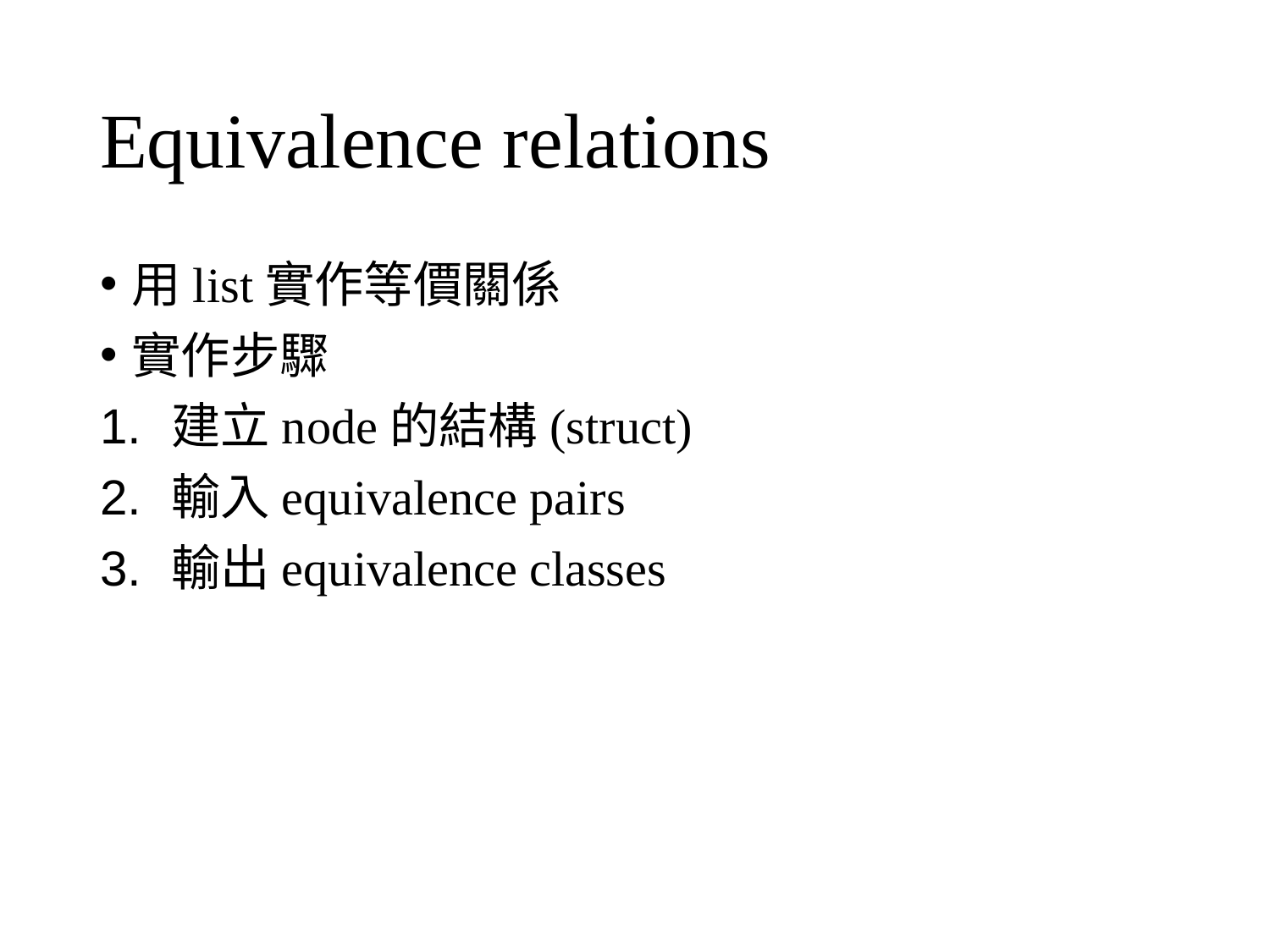

# Equivalence relations
用list實作等價關係
實作步驟
建立node的結構(struct)
輸入equivalence pairs
輸出equivalence classes